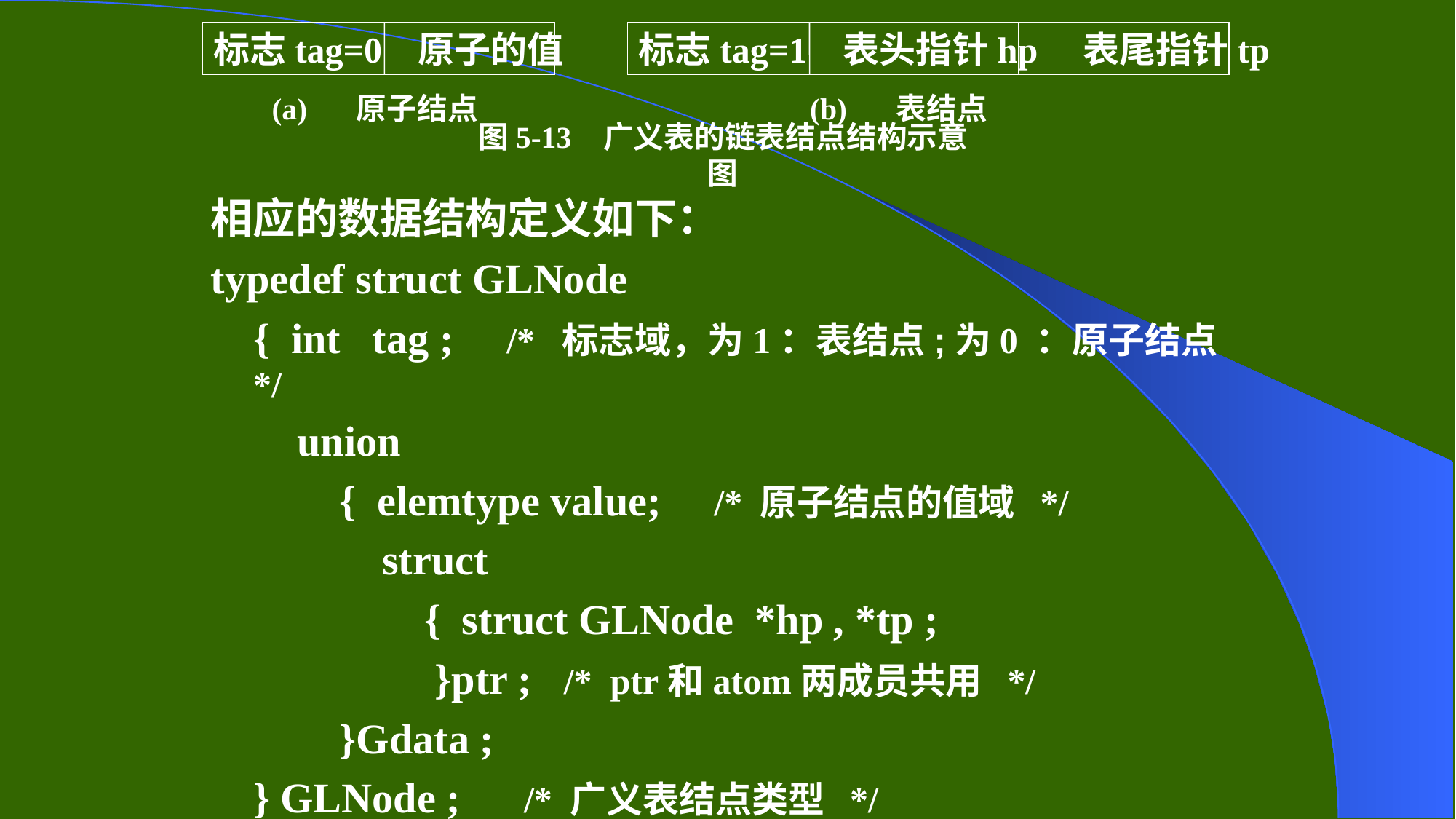

标志tag=0   原子的值

标志tag=1   表头指针hp    表尾指针tp

(a)     原子结点
(b)     表结点
图5-13   广义表的链表结点结构示意图
相应的数据结构定义如下：
typedef struct GLNode
{  int   tag ;     /*  标志域，为1：表结点;为0 ：原子结点  */
union
{  elemtype value;     /* 原子结点的值域  */
struct
    {  struct GLNode  *hp , *tp ;
     }ptr ;   /*  ptr和atom两成员共用  */
}Gdata ;
} GLNode ;      /* 广义表结点类型  */